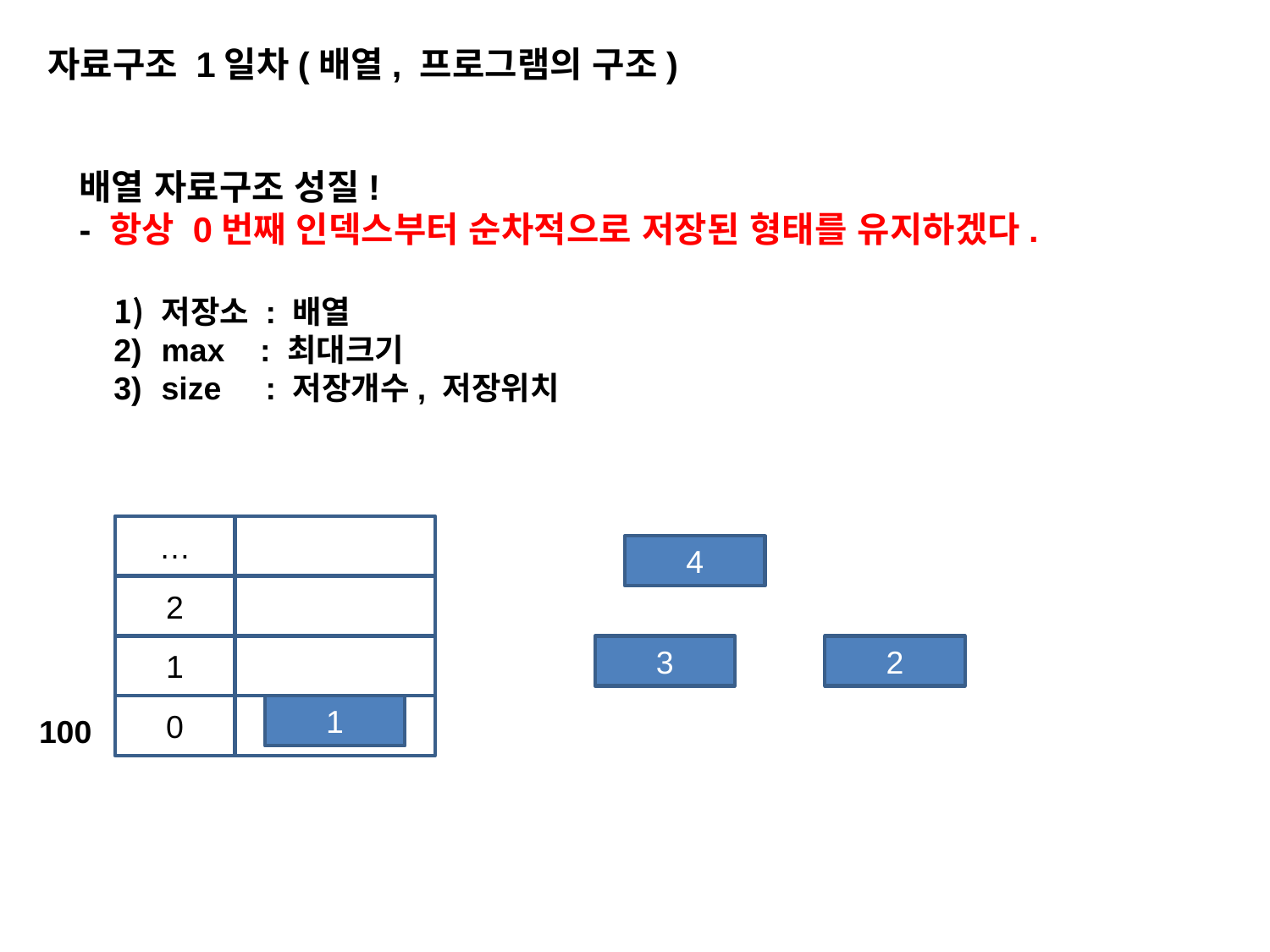

자료구조 1일차(배열, 프로그램의 구조)

배열 자료구조 성질!
- 항상 0번째 인덱스부터 순차적으로 저장된 형태를 유지하겠다.
저장소 : 배열
max    : 최대크기
size     : 저장개수, 저장위치
…

4
2

1

3
2
0

1
100